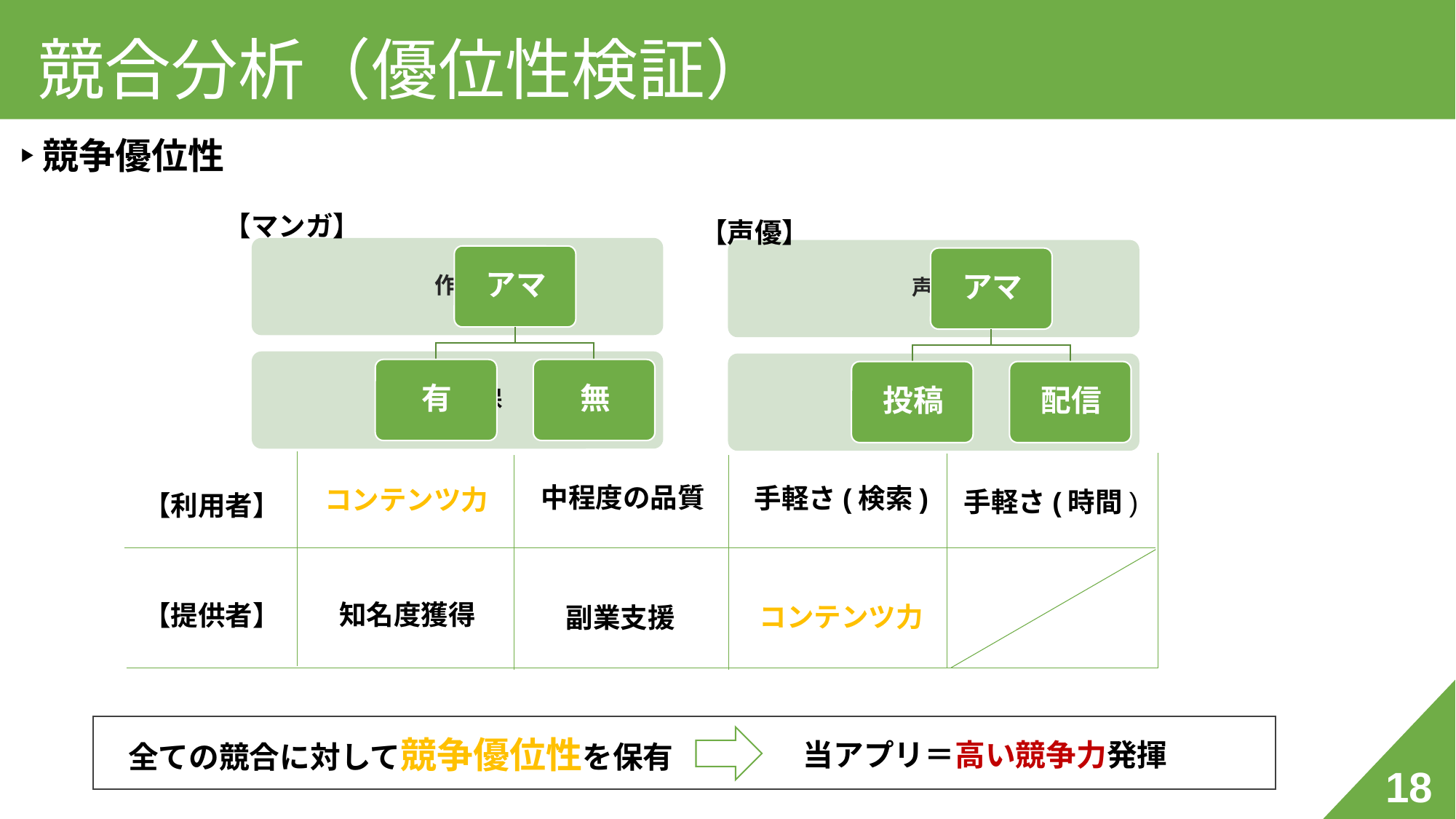

競合分析（優位性検証）
品質担保
作者
アマ
有
無
形態
声優
アマ
投稿
配信
‣競争優位性
【マンガ】
【声優】
中程度の品質
手軽さ(検索)
コンテンツ力
手軽さ(時間)
【利用者】
知名度獲得
【提供者】
コンテンツ力
副業支援

全ての競合に対して競争優位性を保有

当アプリ＝高い競争力発揮
18